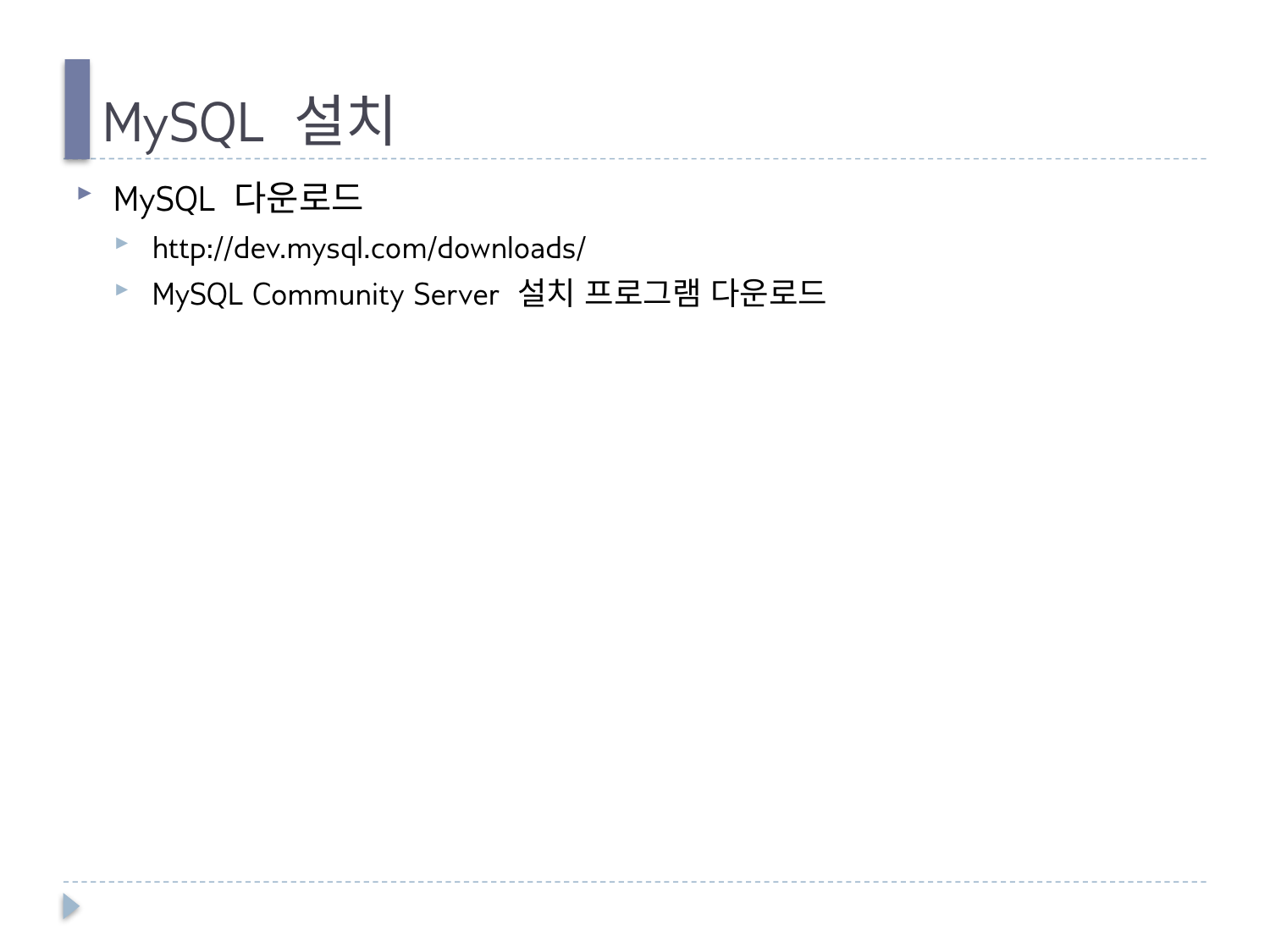

# MySQL 설치
MySQL 다운로드
http://dev.mysql.com/downloads/
MySQL Community Server 설치 프로그램 다운로드